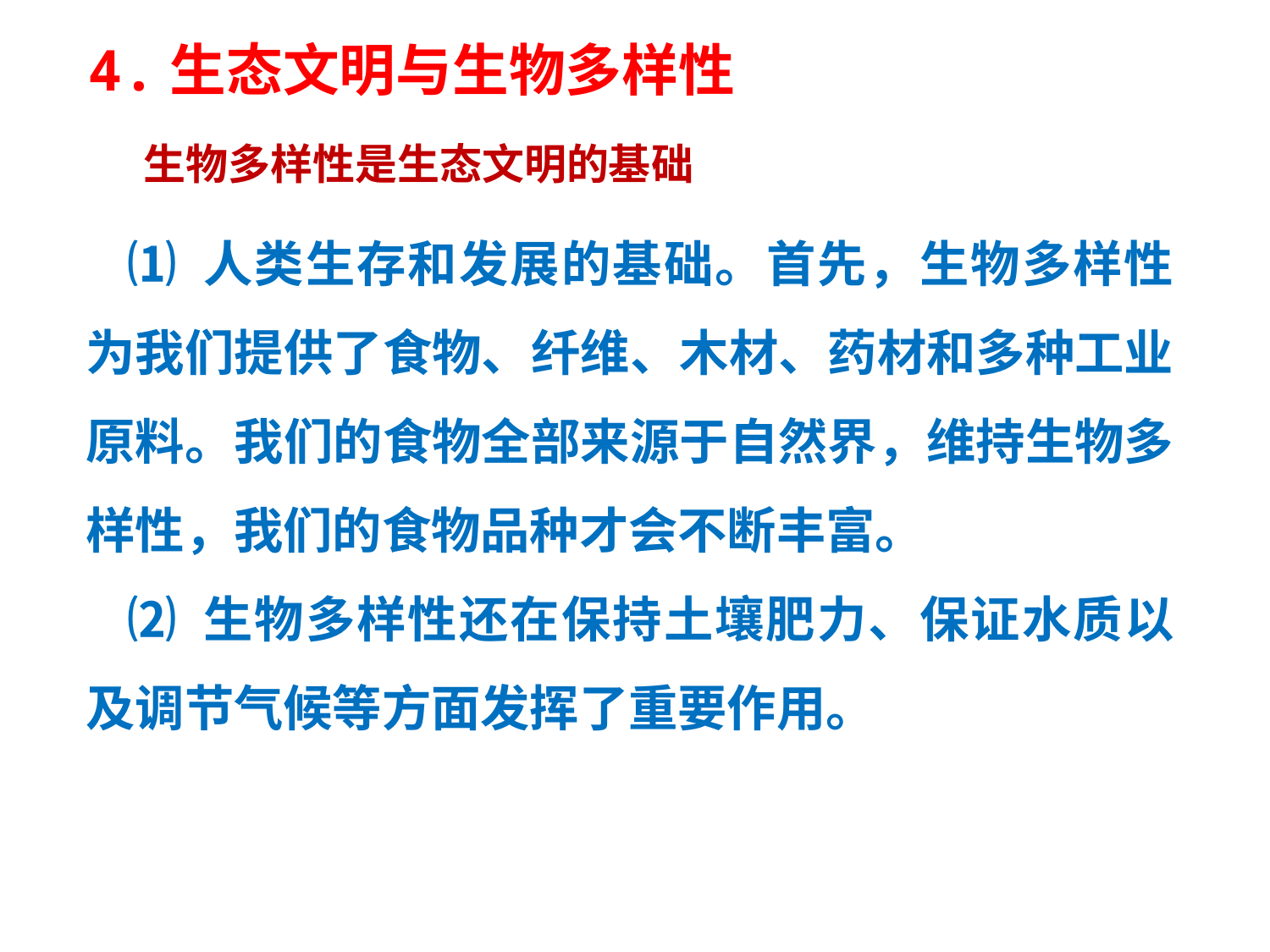

4.生态文明与生物多样性
生物多样性是生态文明的基础
   ⑴ 人类生存和发展的基础。首先，生物多样性为我们提供了食物、纤维、木材、药材和多种工业原料。我们的食物全部来源于自然界，维持生物多样性，我们的食物品种才会不断丰富。
   ⑵ 生物多样性还在保持土壤肥力、保证水质以及调节气候等方面发挥了重要作用。